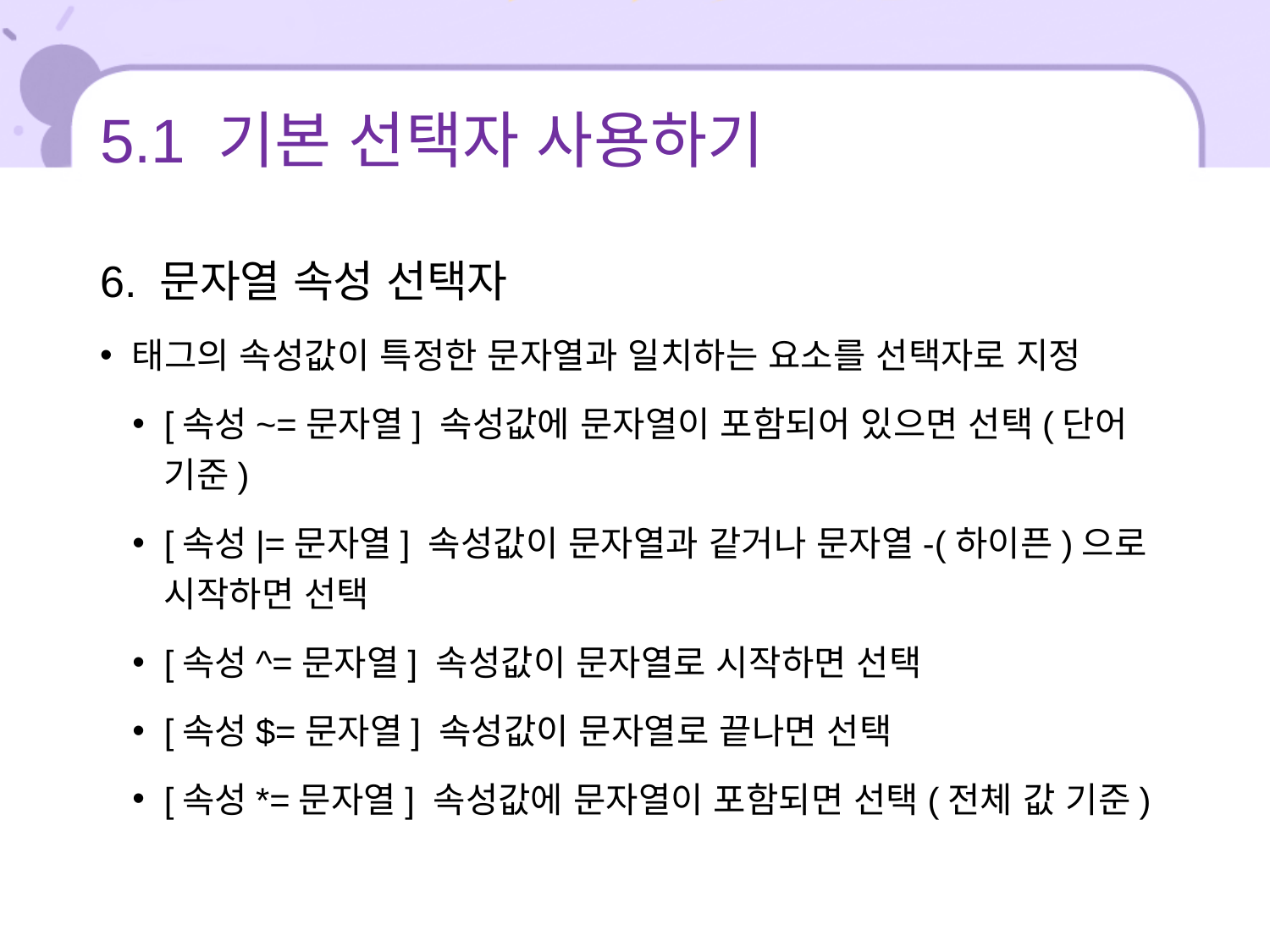

# 5.1 기본 선택자 사용하기
6. 문자열 속성 선택자
태그의 속성값이 특정한 문자열과 일치하는 요소를 선택자로 지정
[속성~=문자열] 속성값에 문자열이 포함되어 있으면 선택(단어 기준)
[속성|=문자열] 속성값이 문자열과 같거나 문자열-(하이픈)으로 시작하면 선택
[속성^=문자열] 속성값이 문자열로 시작하면 선택
[속성$=문자열] 속성값이 문자열로 끝나면 선택
[속성*=문자열] 속성값에 문자열이 포함되면 선택(전체 값 기준)